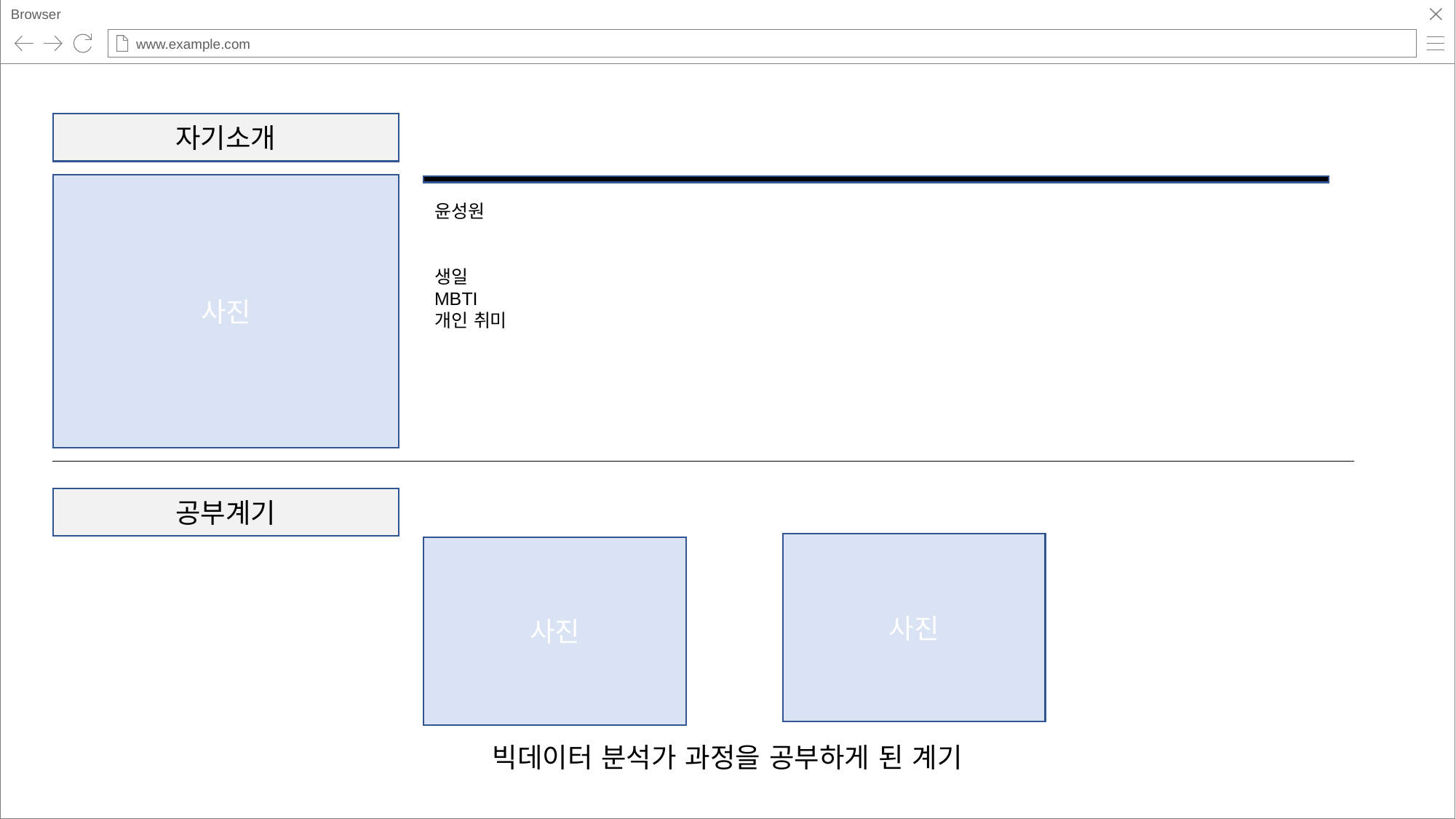

Browser

www.example.com

자기소개
사진

윤성원

생일
MBTI
개인 취미

공부계기
사진
사진
빅데이터 분석가 과정을 공부하게 된 계기